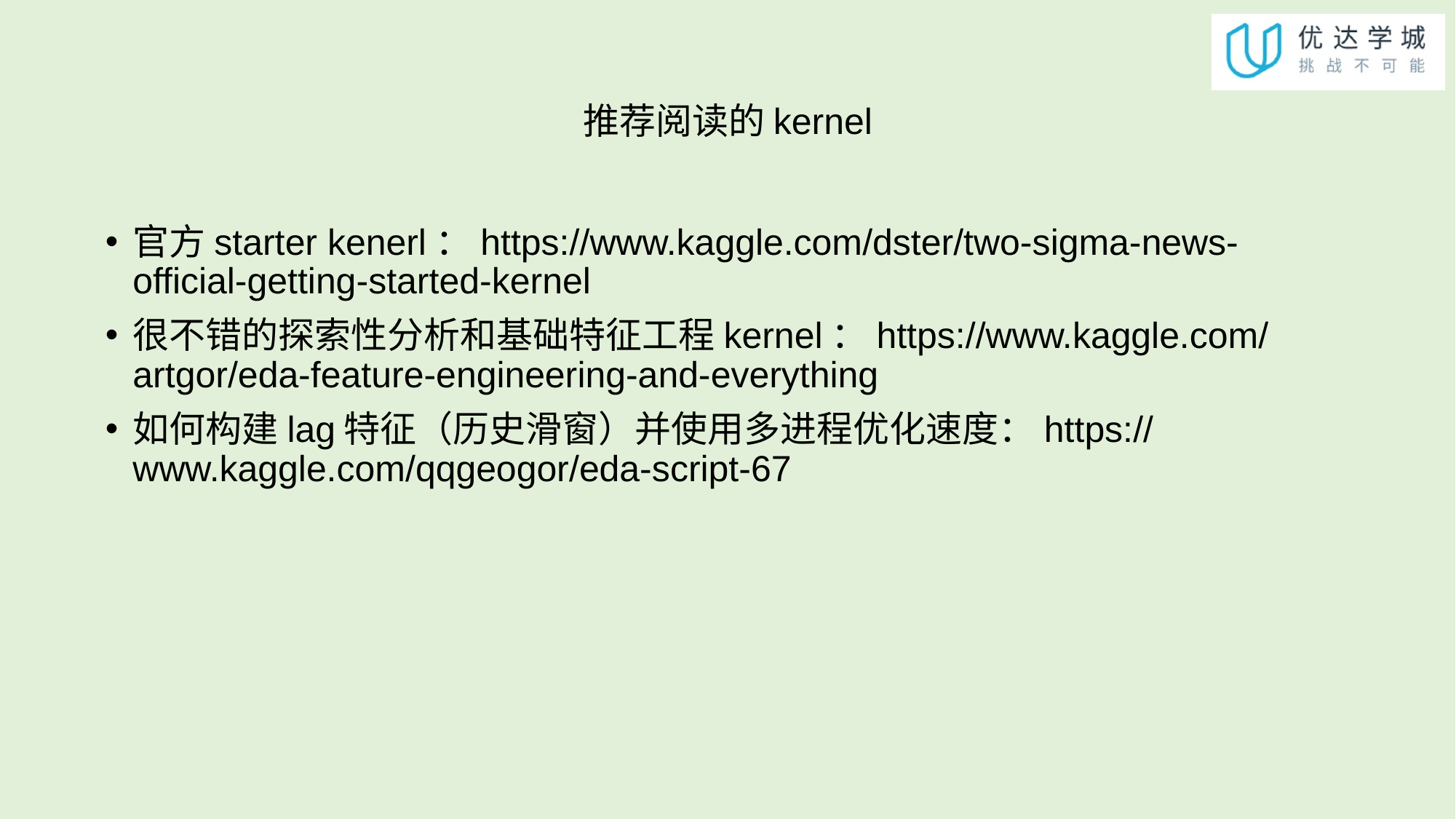

# 推荐阅读的kernel
官方starter kenerl：https://www.kaggle.com/dster/two-sigma-news-official-getting-started-kernel
很不错的探索性分析和基础特征工程kernel：https://www.kaggle.com/artgor/eda-feature-engineering-and-everything
如何构建lag特征（历史滑窗）并使用多进程优化速度：https://www.kaggle.com/qqgeogor/eda-script-67